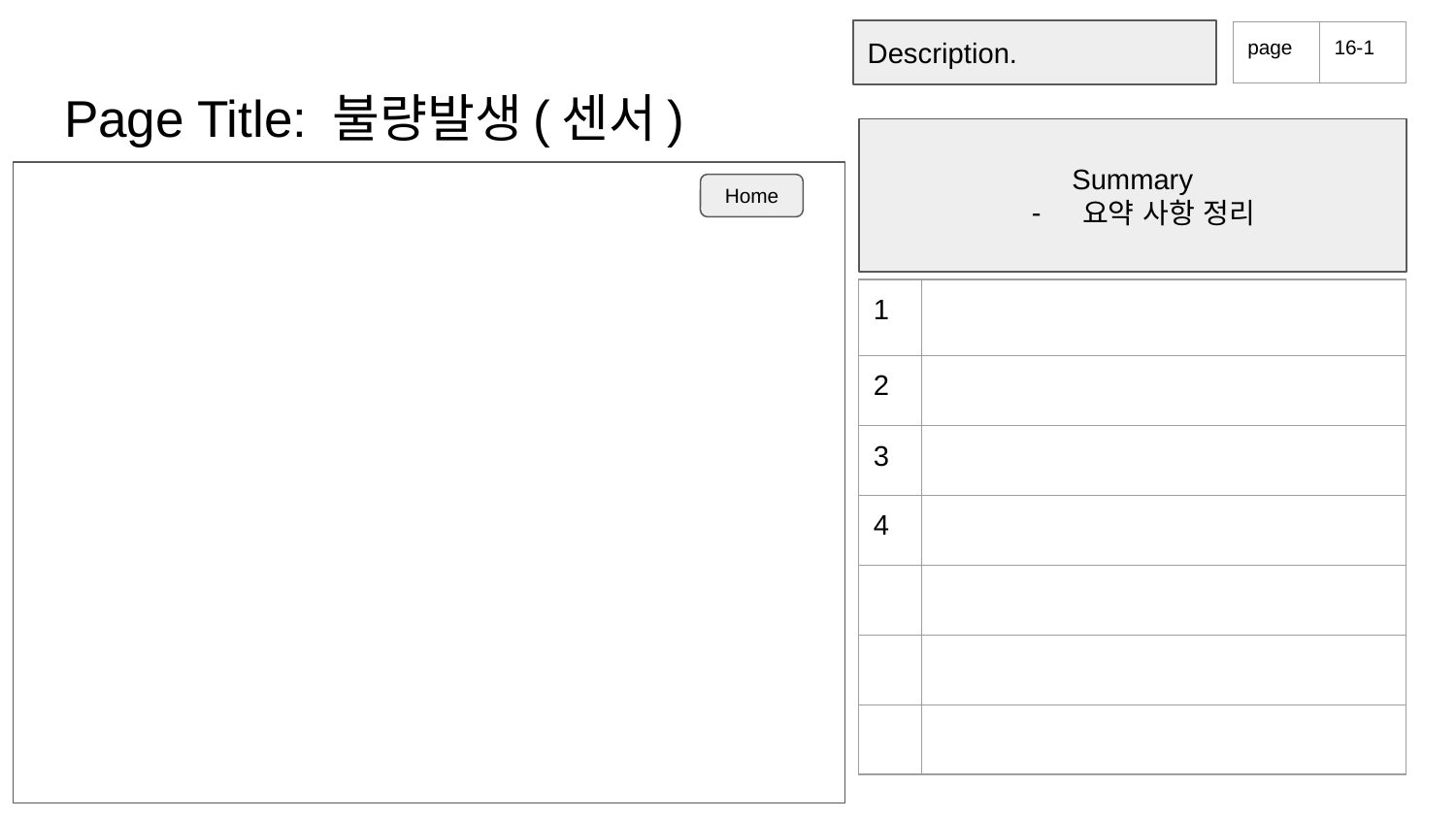

Description.
| page | 16-1 |
| --- | --- |
# Page Title: 불량발생(센서)
Summary
요약 사항 정리

Home
| 1 |  |
| --- | --- |
| 2 |  |
| 3 |  |
| 4 |  |
|  |  |
|  |  |
|  |  |